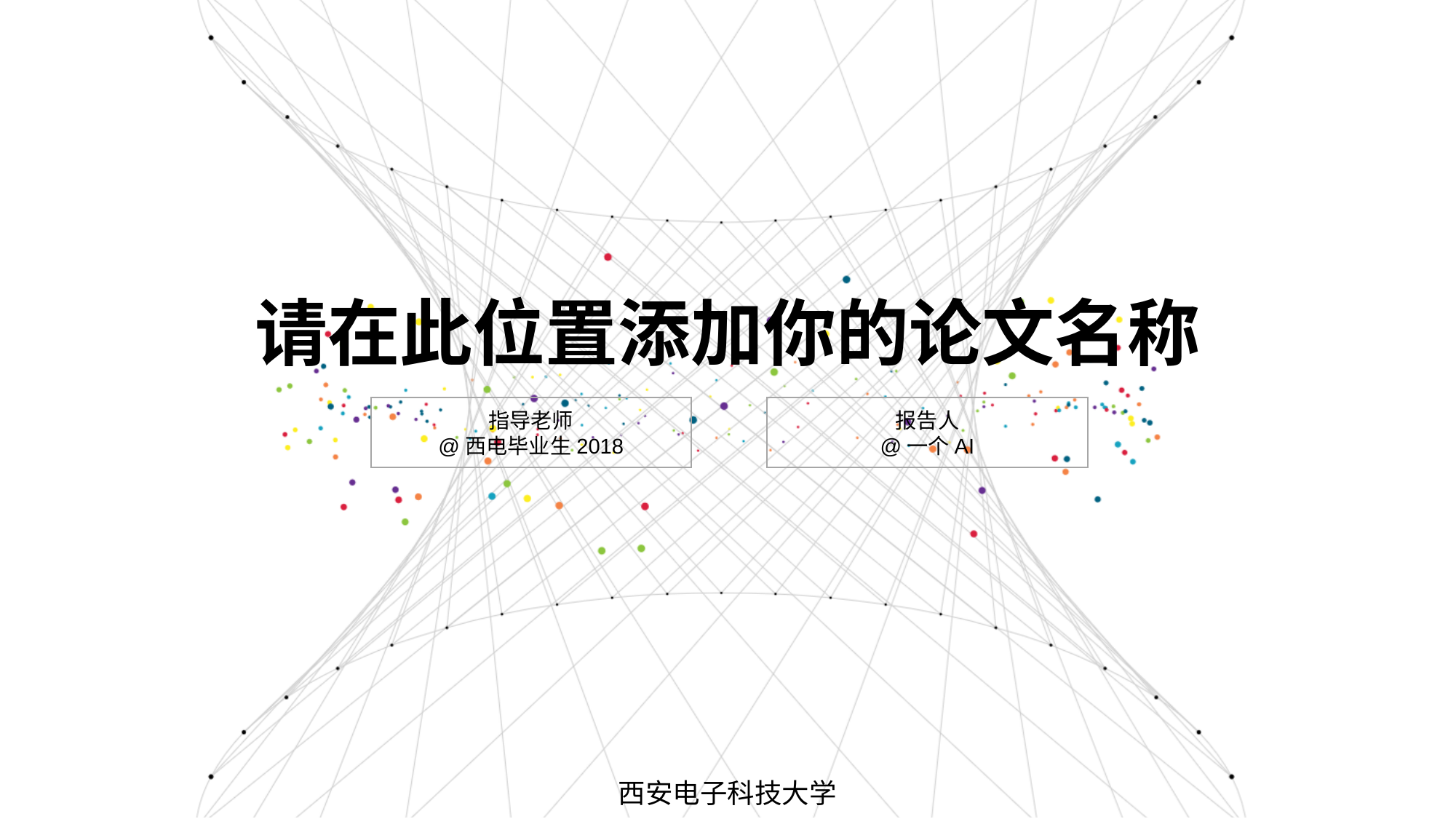

请在此位置添加你的论文名称
指导老师
@西电毕业生2018
报告人
@一个AI
西安电子科技大学